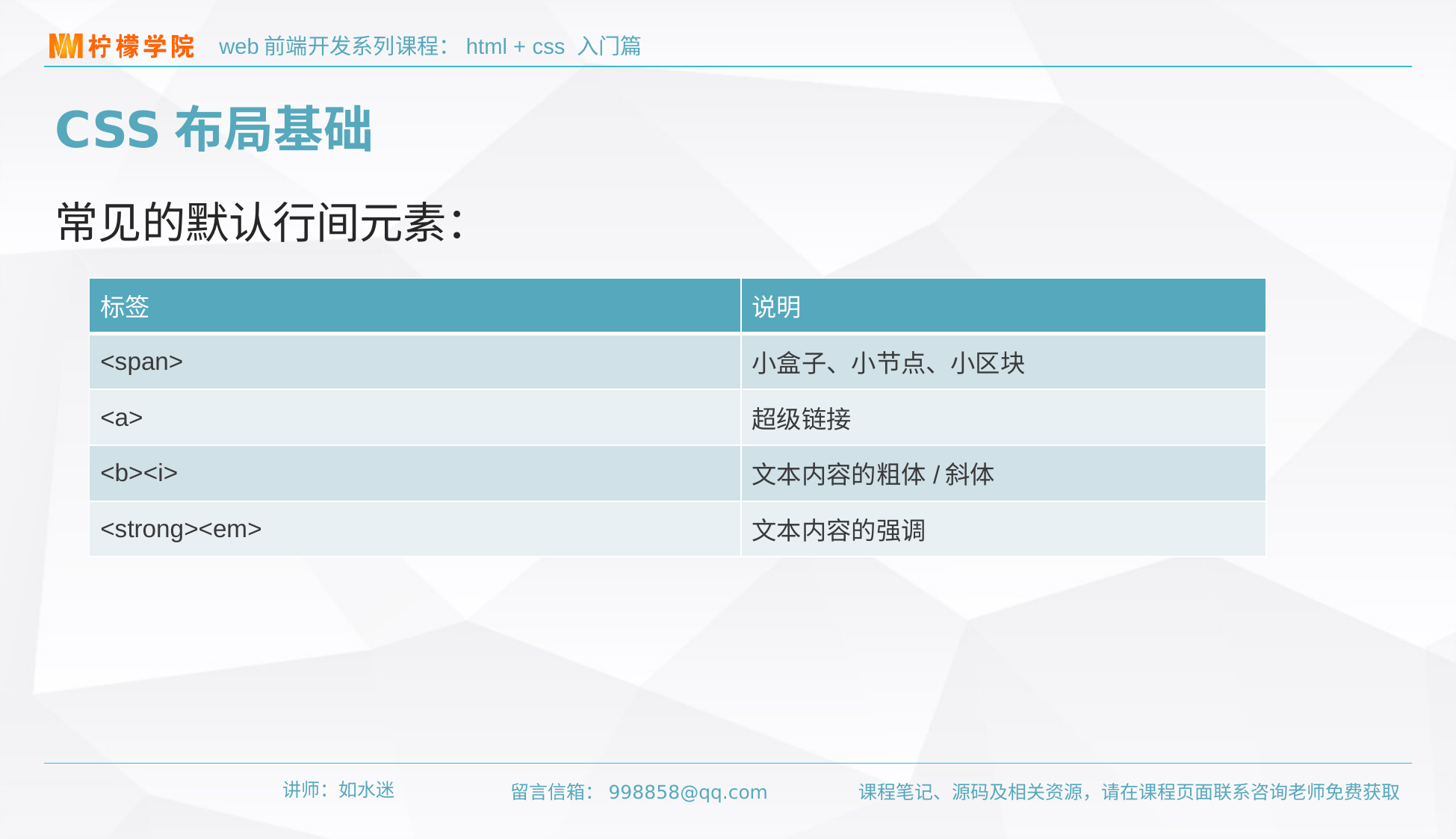

CSS布局基础
常见的默认行间元素：
| 标签 | 说明 |
| --- | --- |
| <span> | 小盒子、小节点、小区块 |
| <a> | 超级链接 |
| <b><i> | 文本内容的粗体/斜体 |
| <strong><em> | 文本内容的强调 |